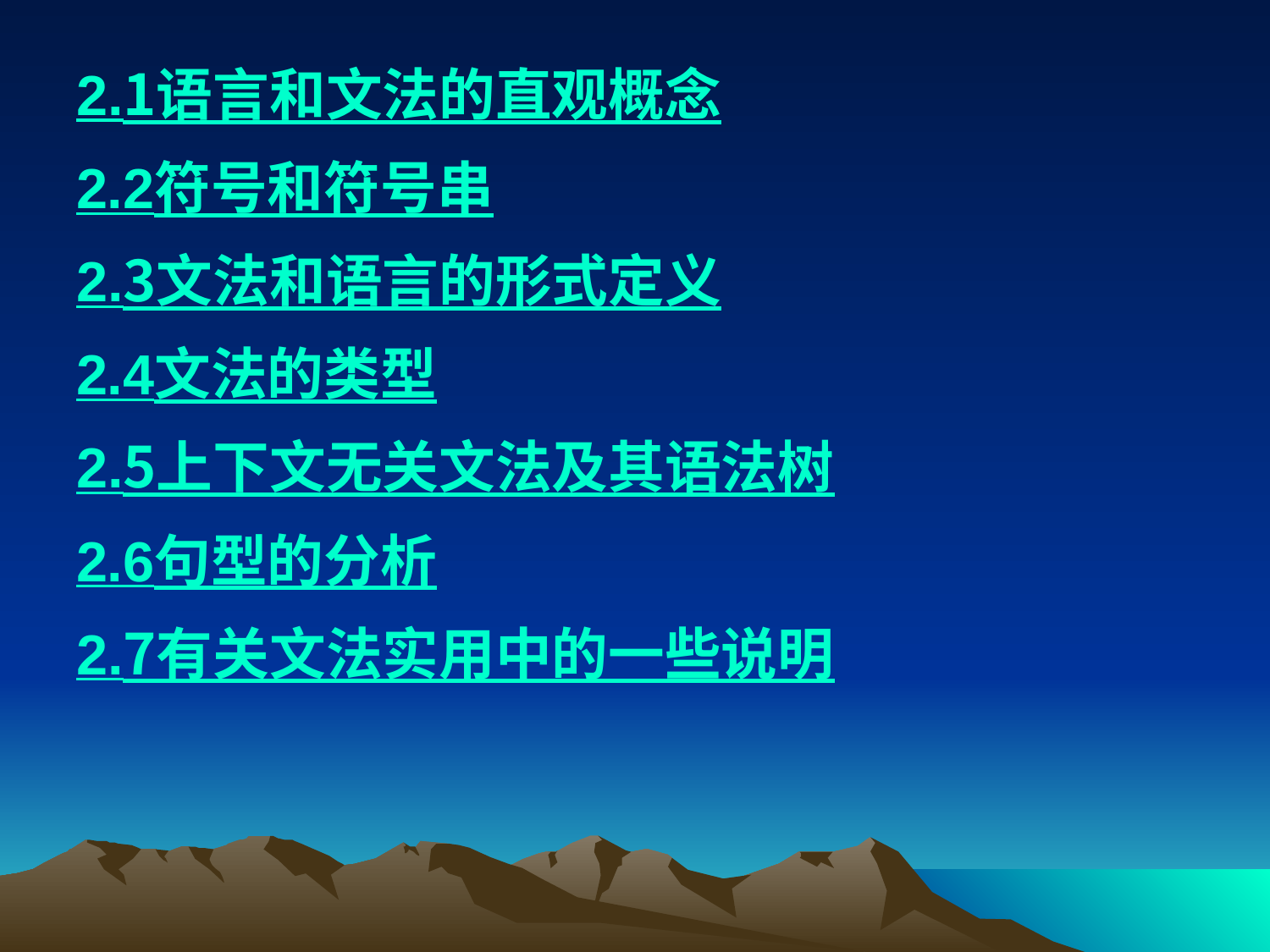

2.1	语言和文法的直观概念
2.2	符号和符号串
2.3	文法和语言的形式定义
2.4	文法的类型
2.5	上下文无关文法及其语法树
2.6	句型的分析
2.7	有关文法实用中的一些说明